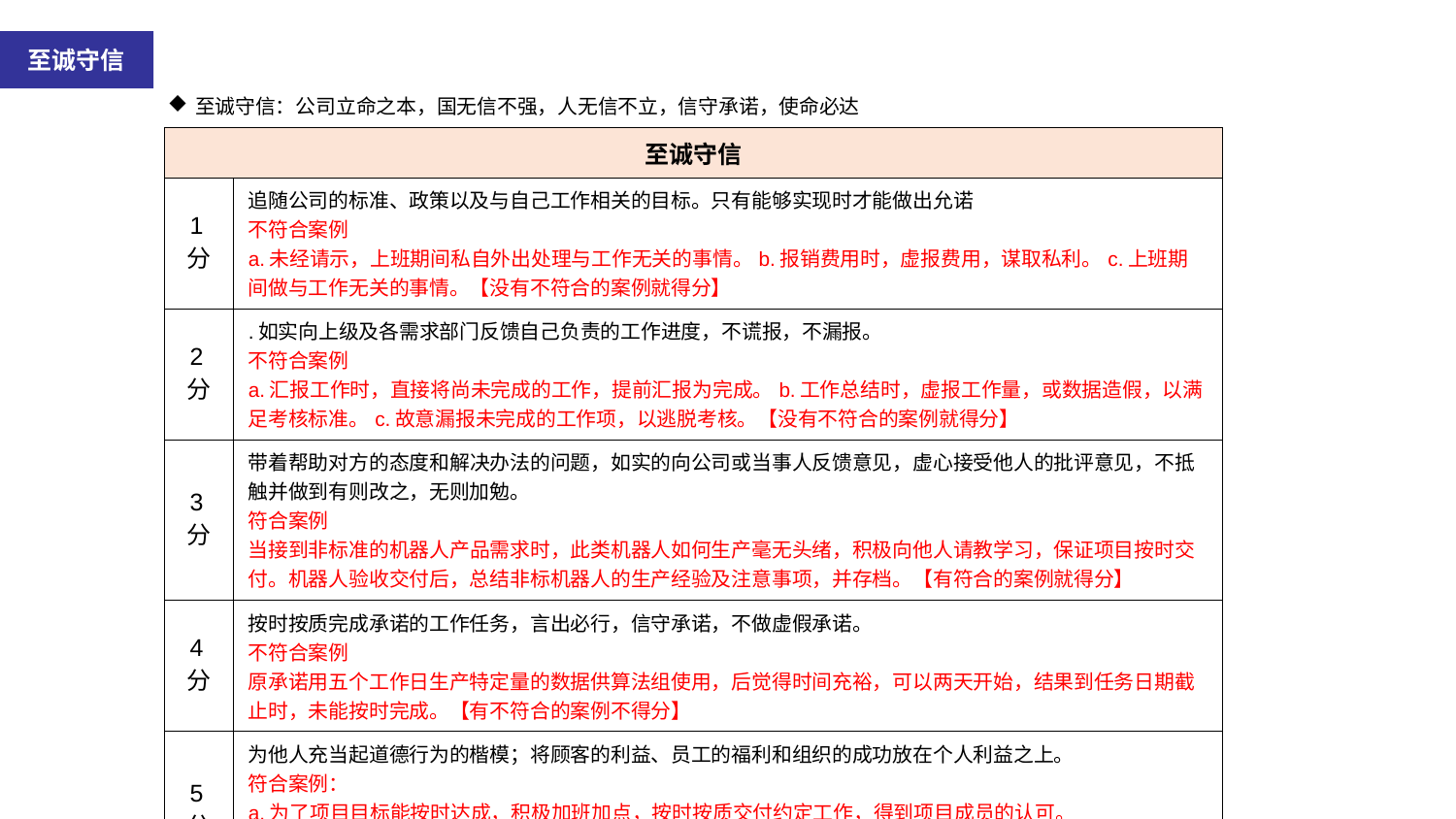

至诚守信
至诚守信：公司立命之本，国无信不强，人无信不立，信守承诺，使命必达

| 至诚守信 |  |
| --- | --- |
| 1分 | 追随公司的标准、政策以及与自己工作相关的目标。只有能够实现时才能做出允诺 不符合案例 a.未经请示，上班期间私自外出处理与工作无关的事情。b.报销费用时，虚报费用，谋取私利。c.上班期间做与工作无关的事情。【没有不符合的案例就得分】 |
| 2分 | .如实向上级及各需求部门反馈自己负责的工作进度，不谎报，不漏报。 不符合案例 a.汇报工作时，直接将尚未完成的工作，提前汇报为完成。b.工作总结时，虚报工作量，或数据造假，以满足考核标准。c.故意漏报未完成的工作项，以逃脱考核。【没有不符合的案例就得分】 |
| 3分 | 带着帮助对方的态度和解决办法的问题，如实的向公司或当事人反馈意见，虚心接受他人的批评意见，不抵触并做到有则改之，无则加勉。 符合案例 当接到非标准的机器人产品需求时，此类机器人如何生产毫无头绪，积极向他人请教学习，保证项目按时交付。机器人验收交付后，总结非标机器人的生产经验及注意事项，并存档。【有符合的案例就得分】 |
| 4分 | 按时按质完成承诺的工作任务，言出必行，信守承诺，不做虚假承诺。 不符合案例 原承诺用五个工作日生产特定量的数据供算法组使用，后觉得时间充裕，可以两天开始，结果到任务日期截止时，未能按时完成。【有不符合的案例不得分】 |
| 5分 | 为他人充当起道德行为的楷模；将顾客的利益、员工的福利和组织的成功放在个人利益之上。 符合案例： a.为了项目目标能按时达成，积极加班加点，按时按质交付约定工作，得到项目成员的认可。 b.在对外客户沟通时，积极配合客户，得到客户的表扬，为公司带来良好声誉。 【有符合的案例就得分】 |